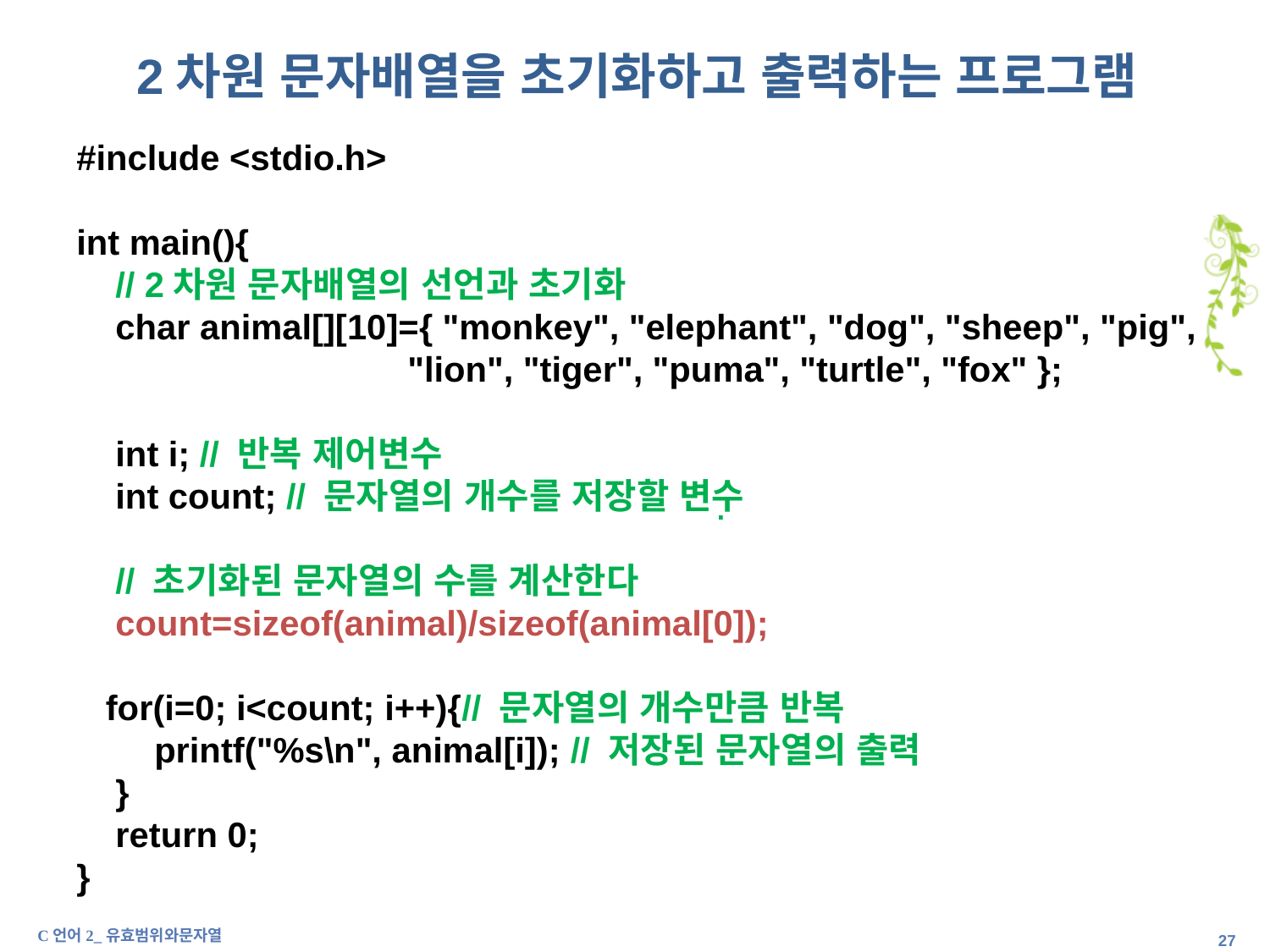

# 2차원 문자배열을 초기화하고 출력하는 프로그램
#include <stdio.h>

int main(){
    // 2차원 문자배열의 선언과 초기화
    char animal[][10]={ "monkey", "elephant", "dog", "sheep", "pig",
                                  "lion", "tiger", "puma", "turtle", "fox" };

    int i; // 반복 제어변수
    int count; // 문자열의 개수를 저장할 변수

    // 초기화된 문자열의 수를 계산한다
    count=sizeof(animal)/sizeof(animal[0]);

   for(i=0; i<count; i++){// 문자열의 개수만큼 반복
        printf("%s\n", animal[i]); // 저장된 문자열의 출력
    }
    return 0;
}
.
C언어2_유효범위와문자열
27